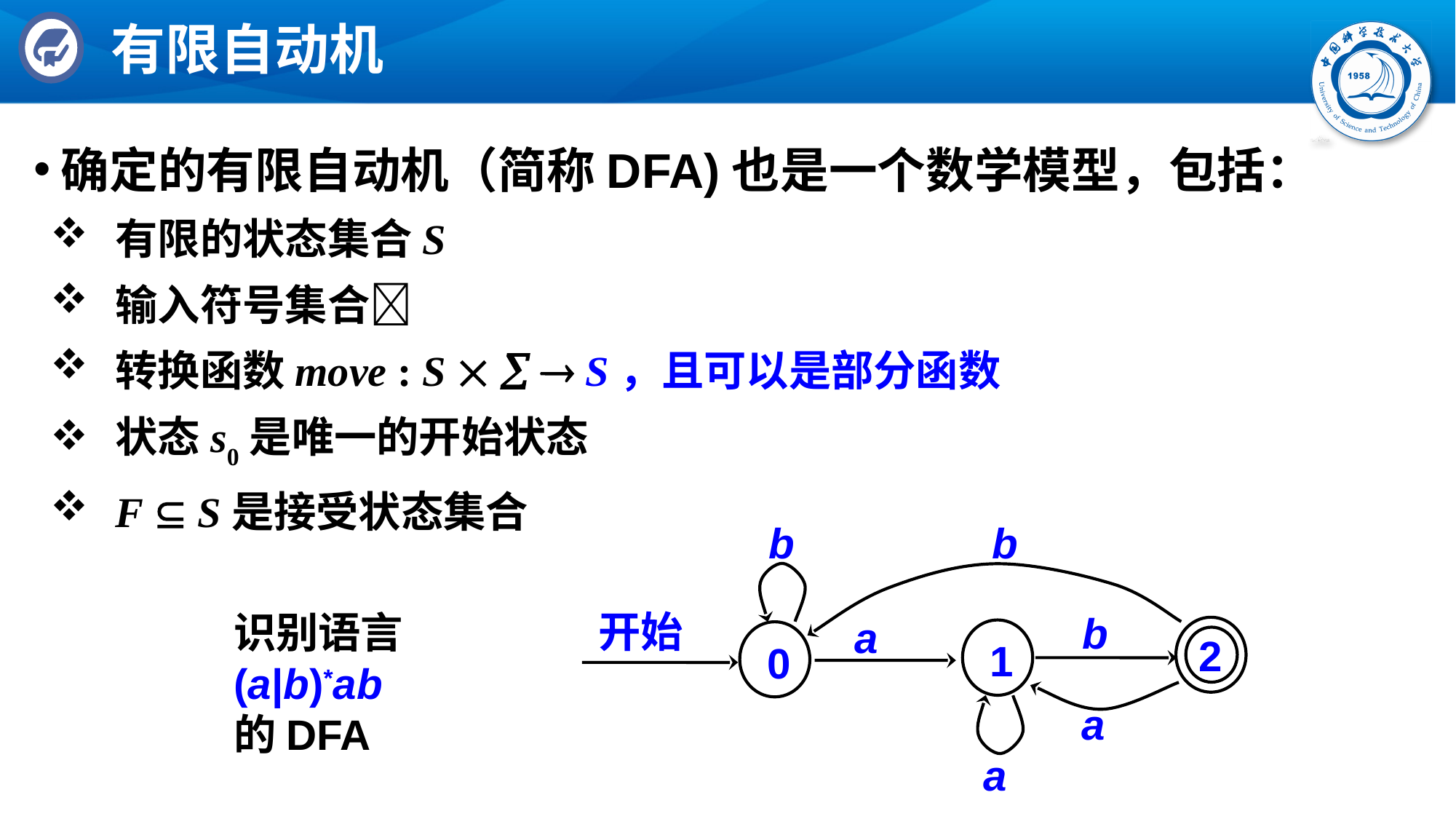

# 有限自动机
确定的有限自动机（简称DFA)也是一个数学模型，包括：
有限的状态集合S
输入符号集合∑
转换函数move : S × ∑ → S，且可以是部分函数
状态s0是唯一的开始状态
F ⊆ S是接受状态集合

b
b

开始
b
a

2
1
0

a

a
识别语言
(a|b)*ab
的DFA